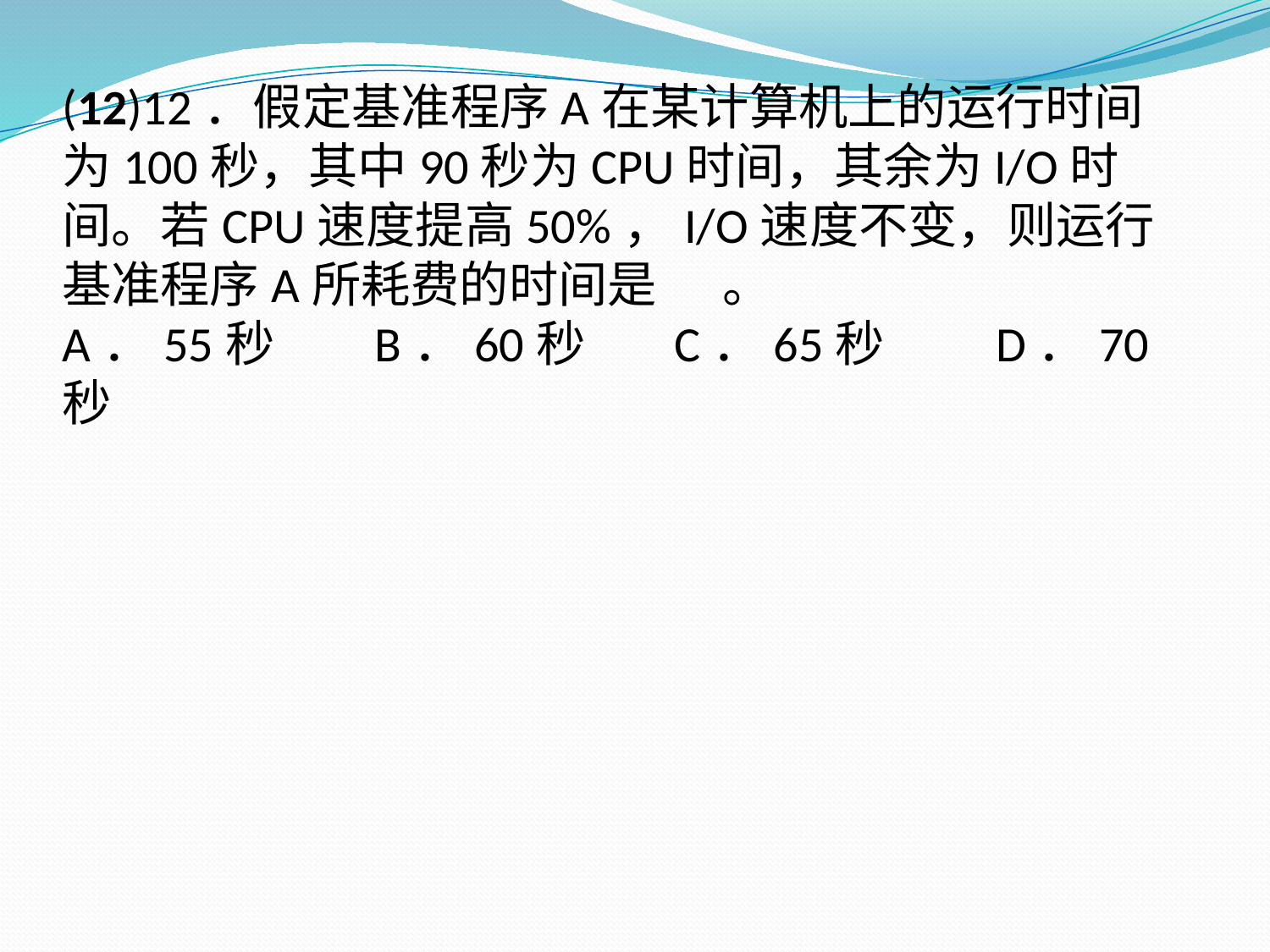

(12)12．假定基准程序A在某计算机上的运行时间为100秒，其中90秒为CPU时间，其余为I/O时间。若CPU速度提高50%，I/O速度不变，则运行基准程序A所耗费的时间是      。
A．55秒        B．60秒       C．65秒         D．70秒